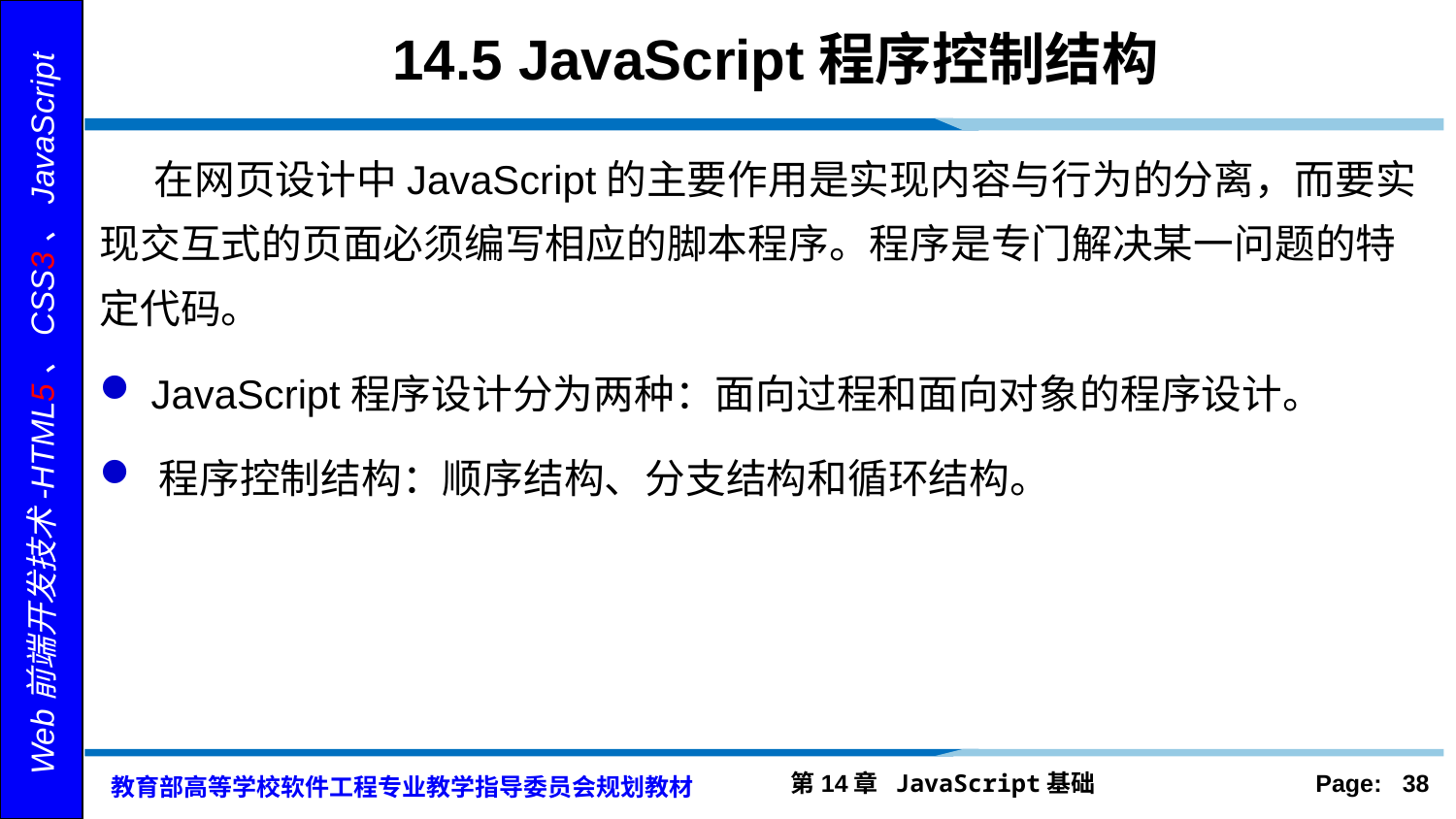

# 14.5 JavaScript程序控制结构
     在网页设计中JavaScript的主要作用是实现内容与行为的分离，而要实现交互式的页面必须编写相应的脚本程序。程序是专门解决某一问题的特定代码。
 JavaScript程序设计分为两种：面向过程和面向对象的程序设计。
 程序控制结构：顺序结构、分支结构和循环结构。